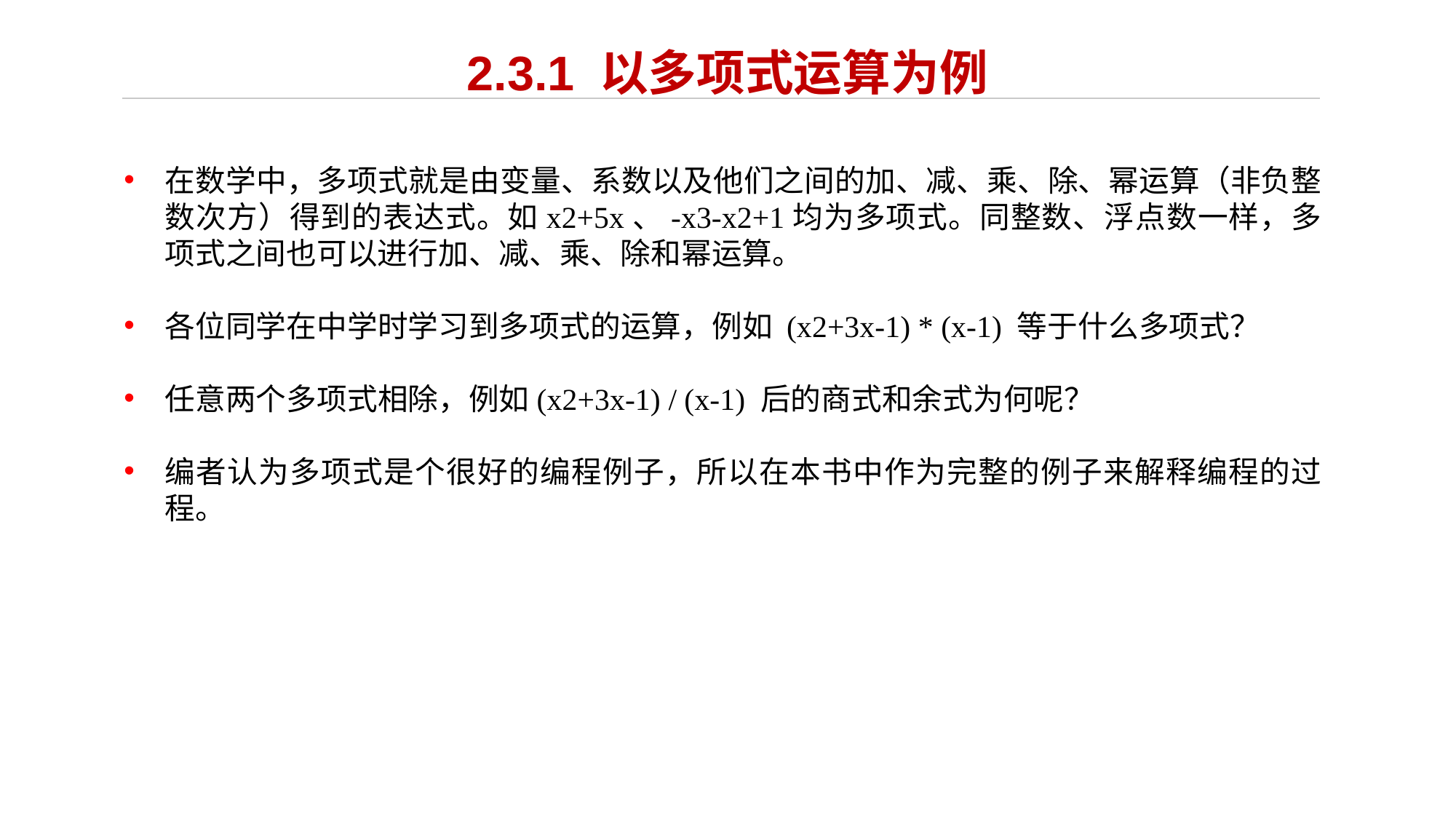

# 2.3.1 以多项式运算为例
在数学中，多项式就是由变量、系数以及他们之间的加、减、乘、除、幂运算（非负整数次方）得到的表达式。如x2+5x、-x3-x2+1均为多项式。同整数、浮点数一样，多项式之间也可以进行加、减、乘、除和幂运算。

各位同学在中学时学习到多项式的运算，例如 (x2+3x-1) * (x-1) 等于什么多项式？

任意两个多项式相除，例如(x2+3x-1) / (x-1) 后的商式和余式为何呢？

编者认为多项式是个很好的编程例子，所以在本书中作为完整的例子来解释编程的过程。